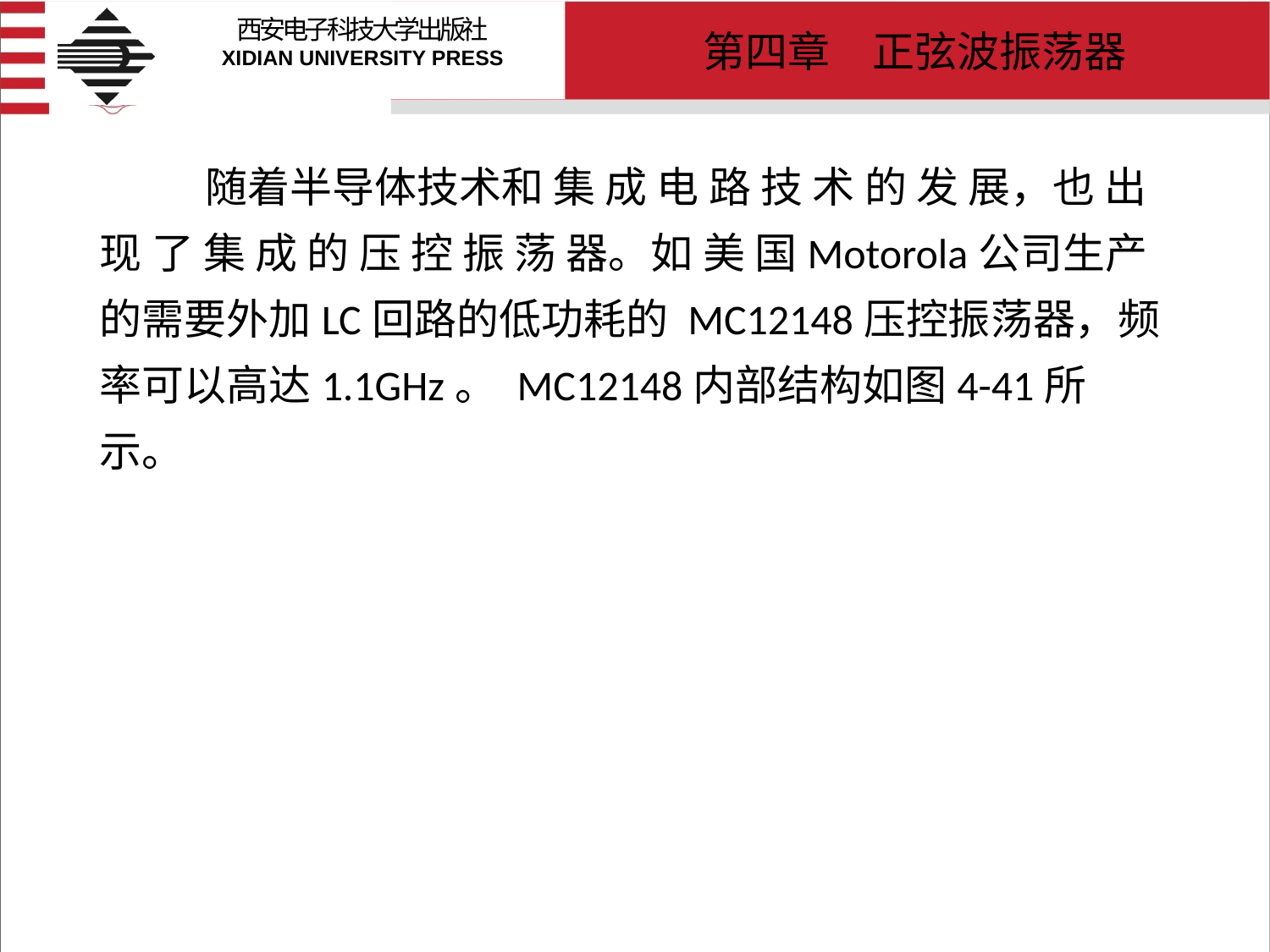

# 随着半导体技术和 集 成 电 路 技 术 的 发 展，也 出 现 了 集 成 的 压 控 振 荡 器。如 美 国Motorola公司生产的需要外加LC回路的低功耗的 MC12148压控振荡器，频率可以高达1.1GHz。 MC12148内部结构如图4-41所示。